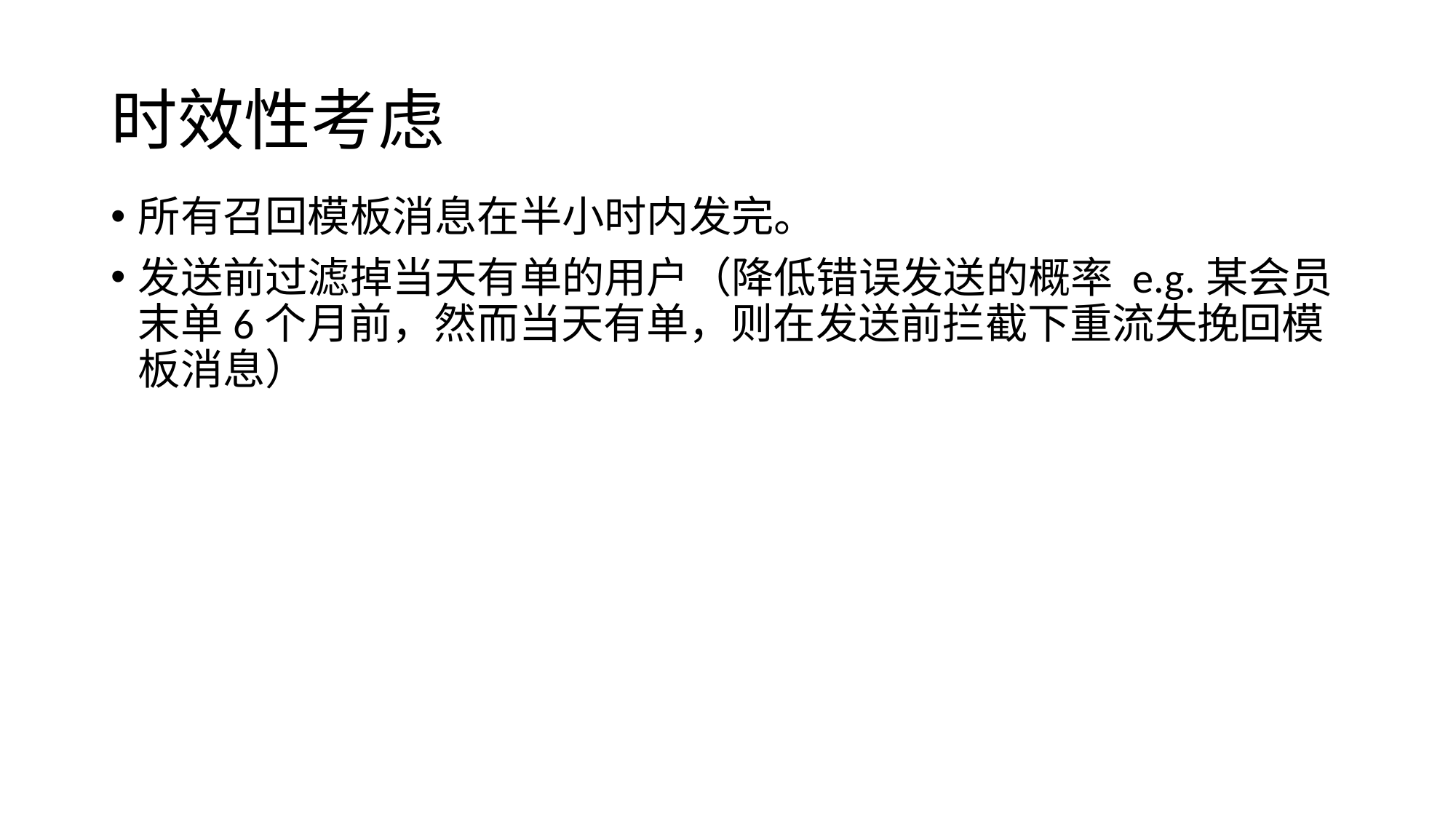

# 时效性考虑
所有召回模板消息在半小时内发完。
发送前过滤掉当天有单的用户（降低错误发送的概率 e.g.某会员末单6个月前，然而当天有单，则在发送前拦截下重流失挽回模板消息）